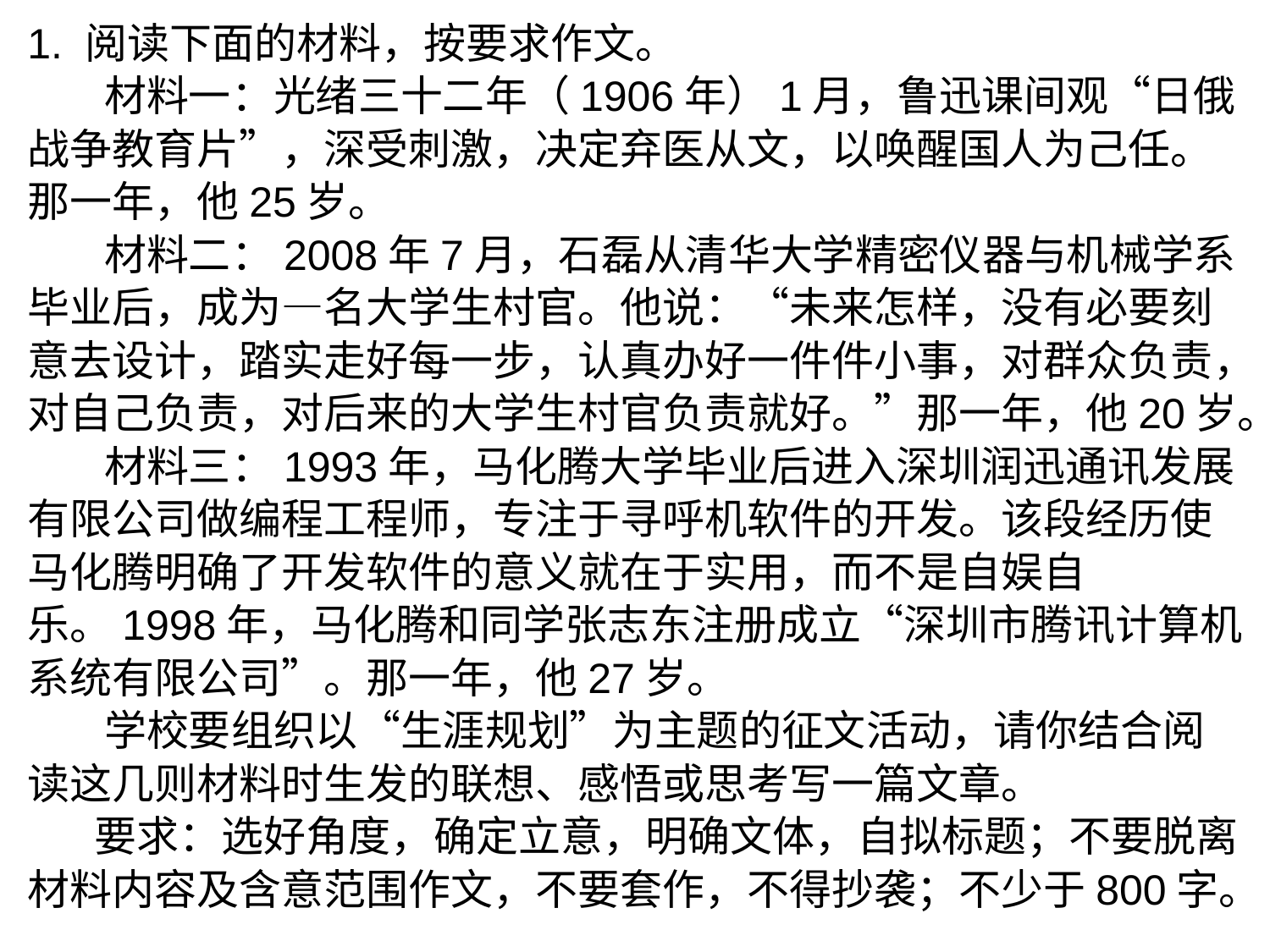

1. 阅读下面的材料，按要求作文。
       材料一：光绪三十二年（1906年）1月，鲁迅课间观“日俄战争教育片”，深受刺激，决定弃医从文，以唤醒国人为己任。那一年，他25岁。
       材料二：2008年7月，石磊从清华大学精密仪器与机械学系毕业后，成为—名大学生村官。他说：“未来怎样，没有必要刻意去设计，踏实走好每一步，认真办好一件件小事，对群众负责，对自己负责，对后来的大学生村官负责就好。”那一年，他20岁。
       材料三：1993年，马化腾大学毕业后进入深圳润迅通讯发展有限公司做编程工程师，专注于寻呼机软件的开发。该段经历使马化腾明确了开发软件的意义就在于实用，而不是自娱自乐。1998年，马化腾和同学张志东注册成立“深圳市腾讯计算机系统有限公司”。那一年，他27岁。
       学校要组织以“生涯规划”为主题的征文活动，请你结合阅读这几则材料时生发的联想、感悟或思考写一篇文章。
      要求：选好角度，确定立意，明确文体，自拟标题；不要脱离材料内容及含意范围作文，不要套作，不得抄袭；不少于800字。